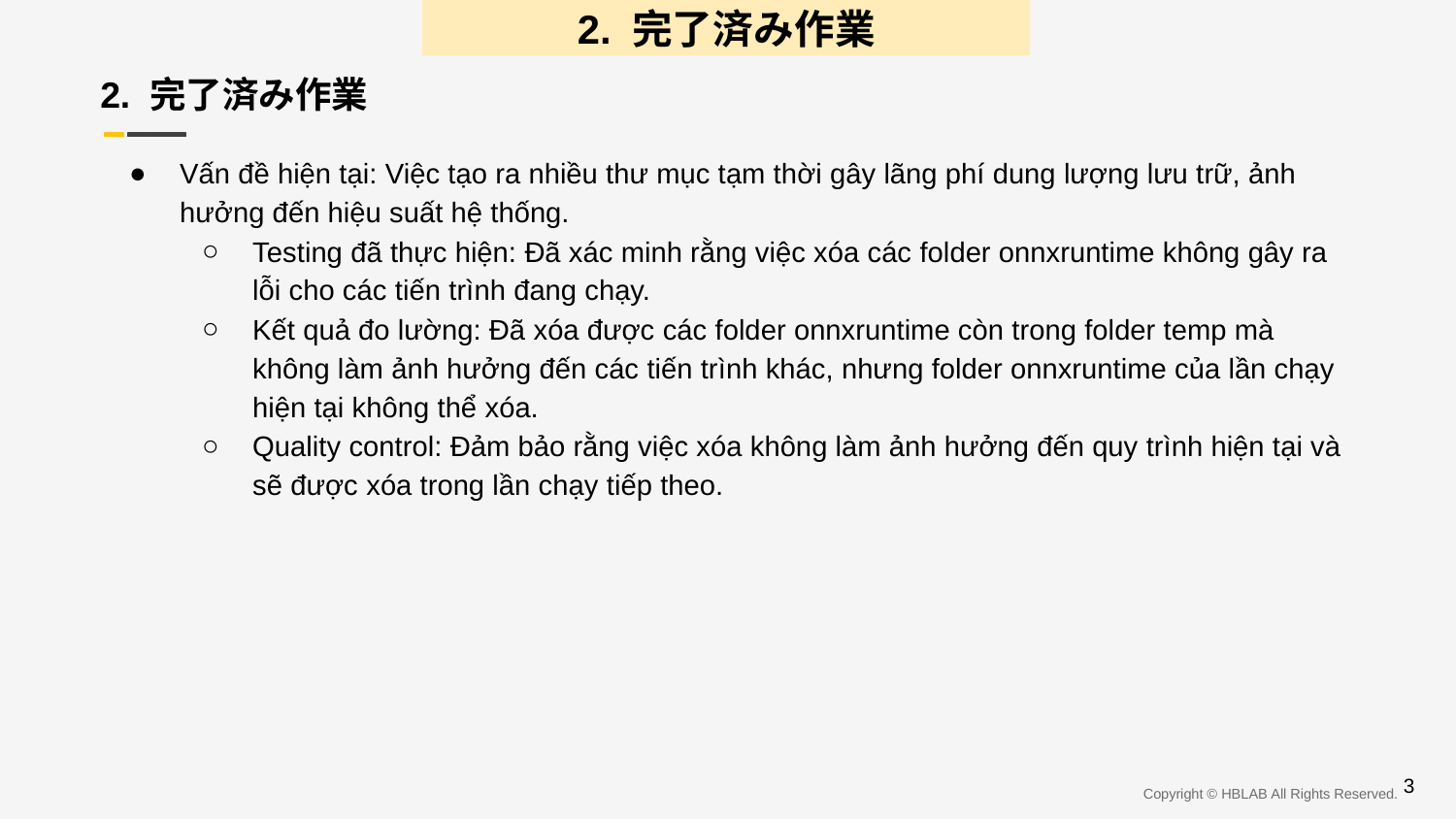

2. 完了済み作業
2. 完了済み作業
Vấn đề hiện tại: Việc tạo ra nhiều thư mục tạm thời gây lãng phí dung lượng lưu trữ, ảnh hưởng đến hiệu suất hệ thống.
Testing đã thực hiện: Đã xác minh rằng việc xóa các folder onnxruntime không gây ra lỗi cho các tiến trình đang chạy.
Kết quả đo lường: Đã xóa được các folder onnxruntime còn trong folder temp mà không làm ảnh hưởng đến các tiến trình khác, nhưng folder onnxruntime của lần chạy hiện tại không thể xóa.
Quality control: Đảm bảo rằng việc xóa không làm ảnh hưởng đến quy trình hiện tại và sẽ được xóa trong lần chạy tiếp theo.
3